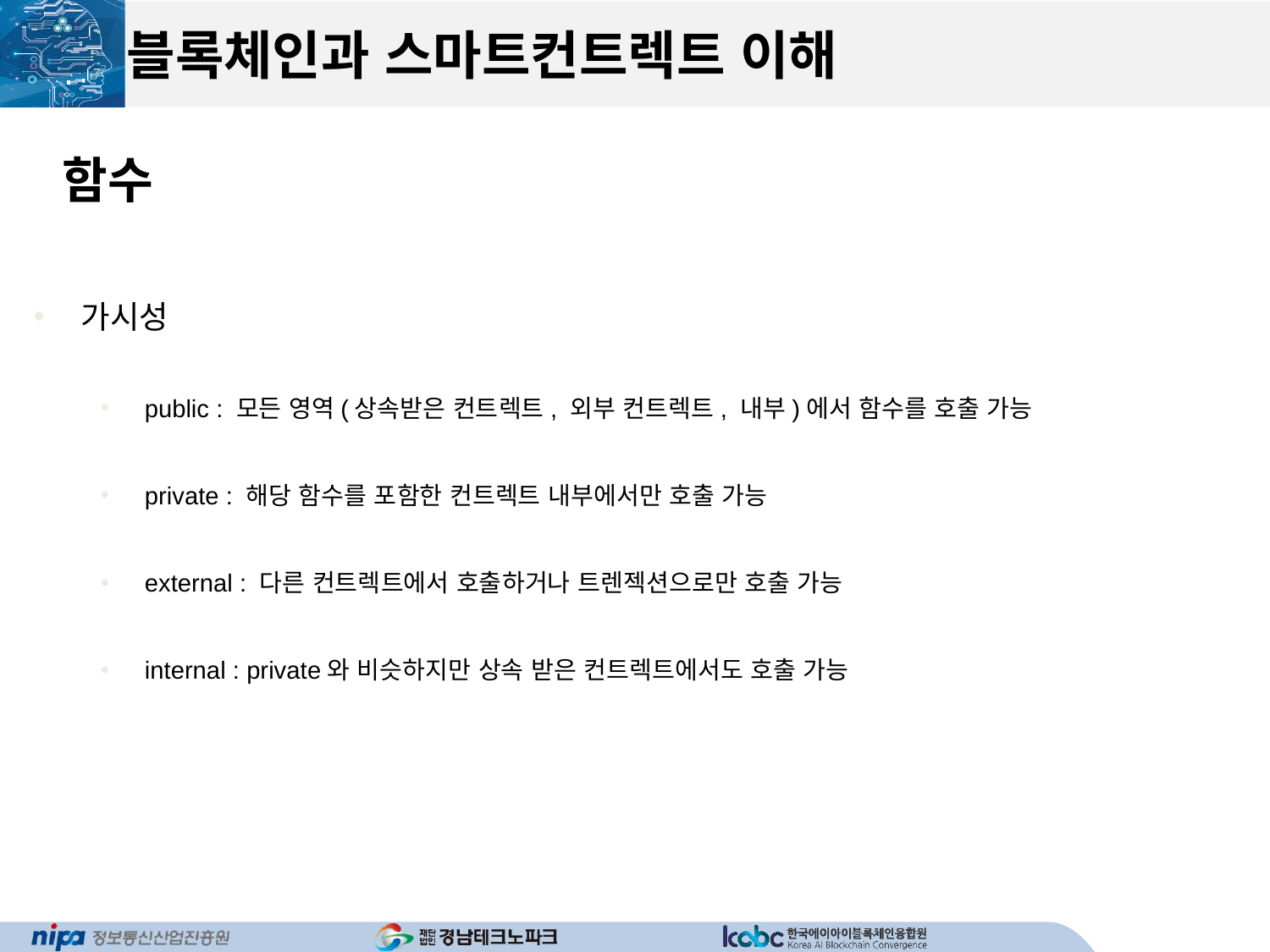

# 블록체인과 스마트컨트렉트 이해
함수
가시성
public : 모든 영역(상속받은 컨트렉트, 외부 컨트렉트, 내부)에서 함수를 호출 가능
private : 해당 함수를 포함한 컨트렉트 내부에서만 호출 가능
external : 다른 컨트렉트에서 호출하거나 트렌젝션으로만 호출 가능
internal : private와 비슷하지만 상속 받은 컨트렉트에서도 호출 가능